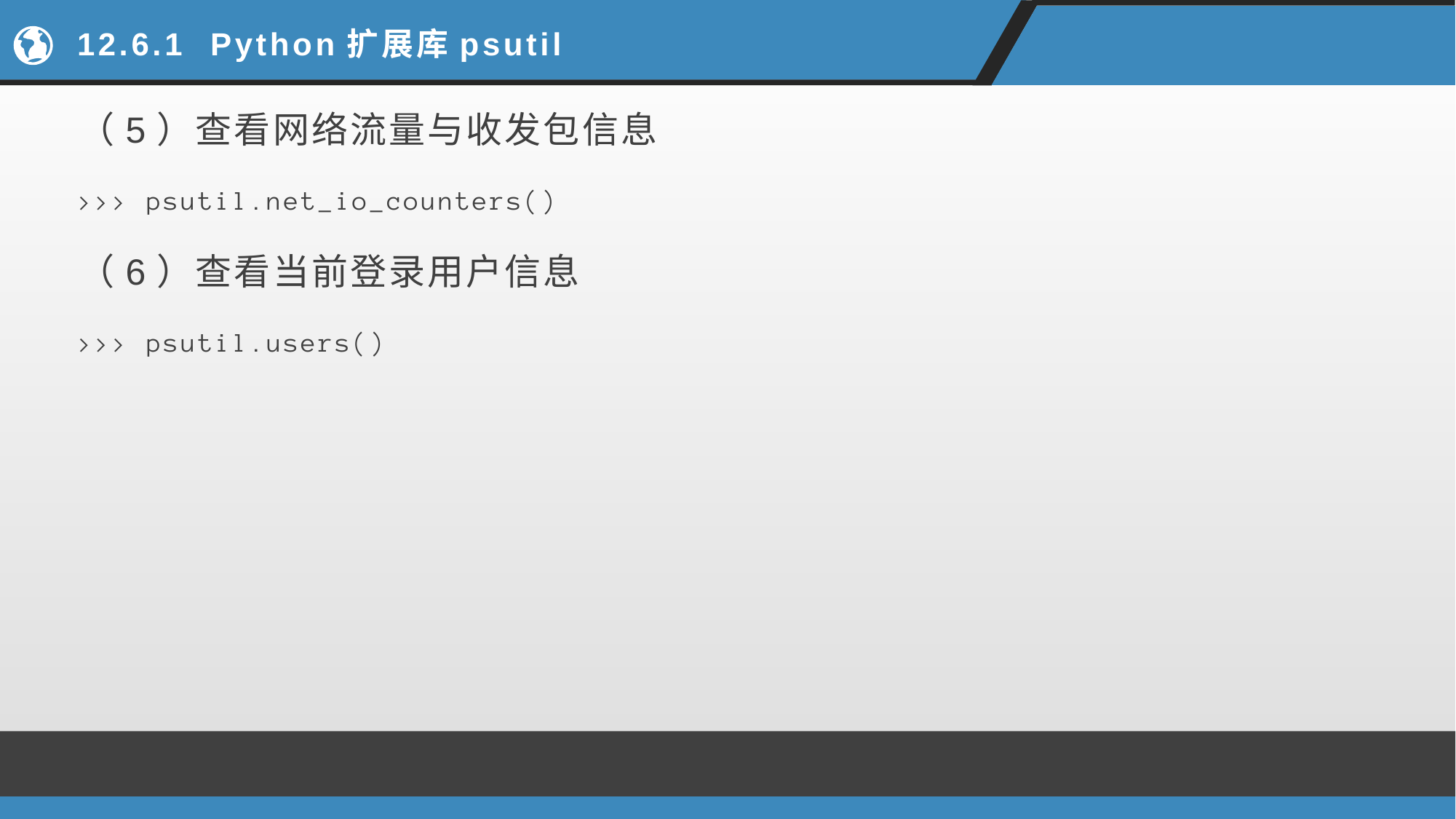

# 12.6.1  Python扩展库psutil

（5）查看网络流量与收发包信息

>>> psutil.net_io_counters()

（6）查看当前登录用户信息

>>> psutil.users()